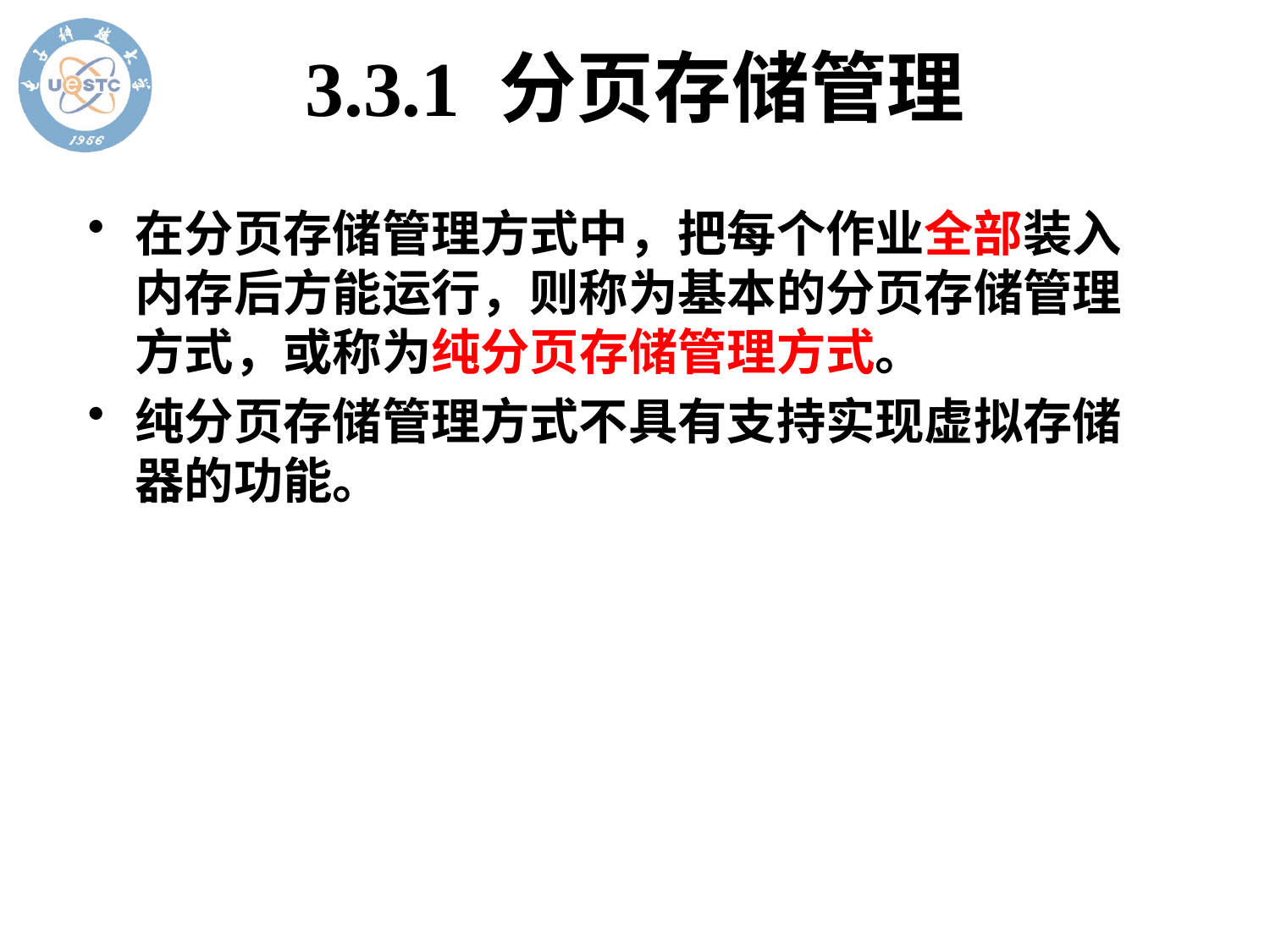

# 3.3.1 分页存储管理
在分页存储管理方式中，把每个作业全部装入内存后方能运行，则称为基本的分页存储管理方式，或称为纯分页存储管理方式。
纯分页存储管理方式不具有支持实现虚拟存储器的功能。